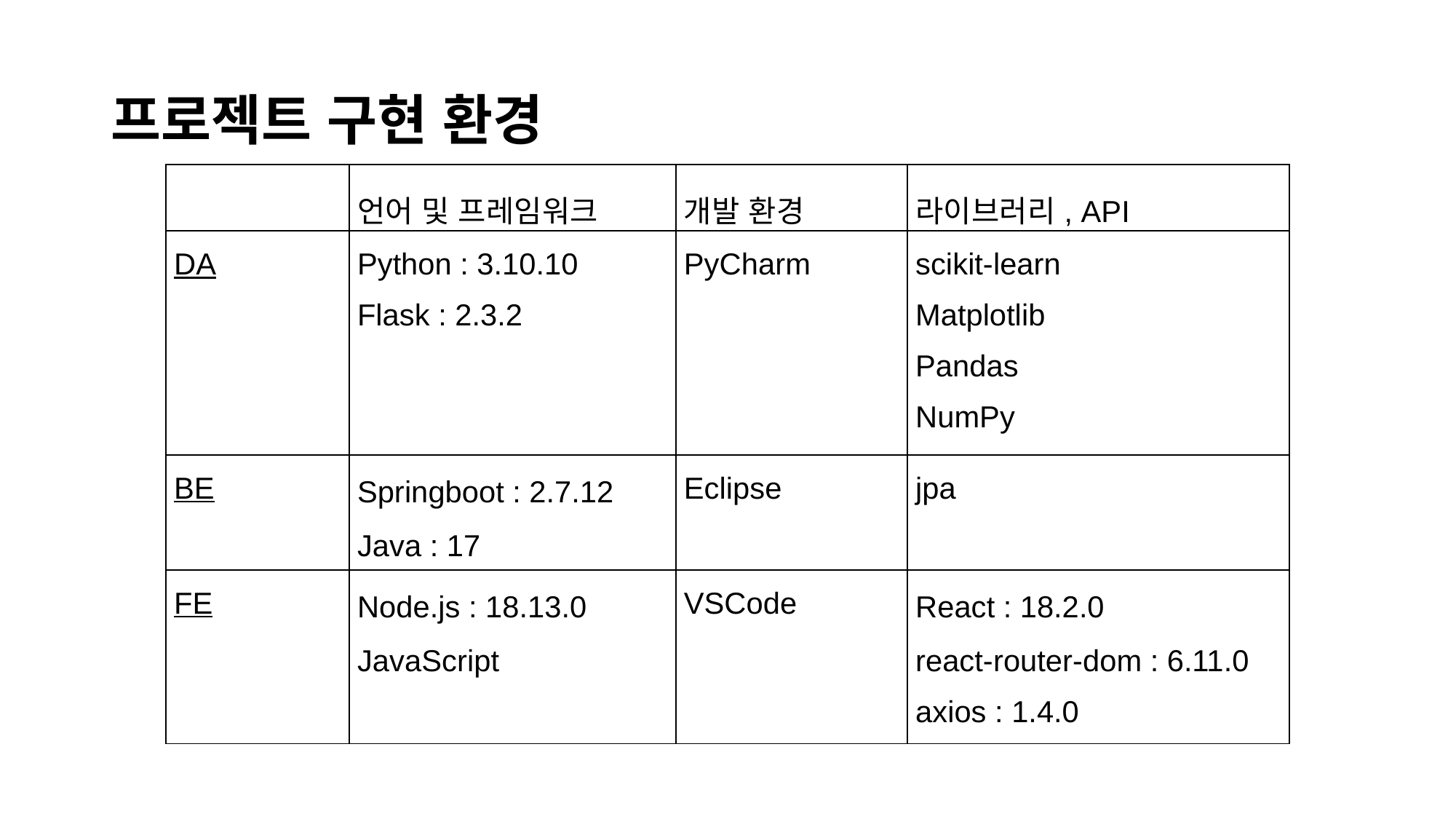

# 프로젝트 구현 환경
|  | 언어 및 프레임워크 | 개발 환경 | 라이브러리, API |
| --- | --- | --- | --- |
| DA | Python : 3.10.10 Flask : 2.3.2 | PyCharm | scikit-learn Matplotlib Pandas NumPy |
| BE | Springboot : 2.7.12 Java : 17 | Eclipse | jpa |
| FE | Node.js : 18.13.0 JavaScript | VSCode | React : 18.2.0 react-router-dom : 6.11.0 axios : 1.4.0 |